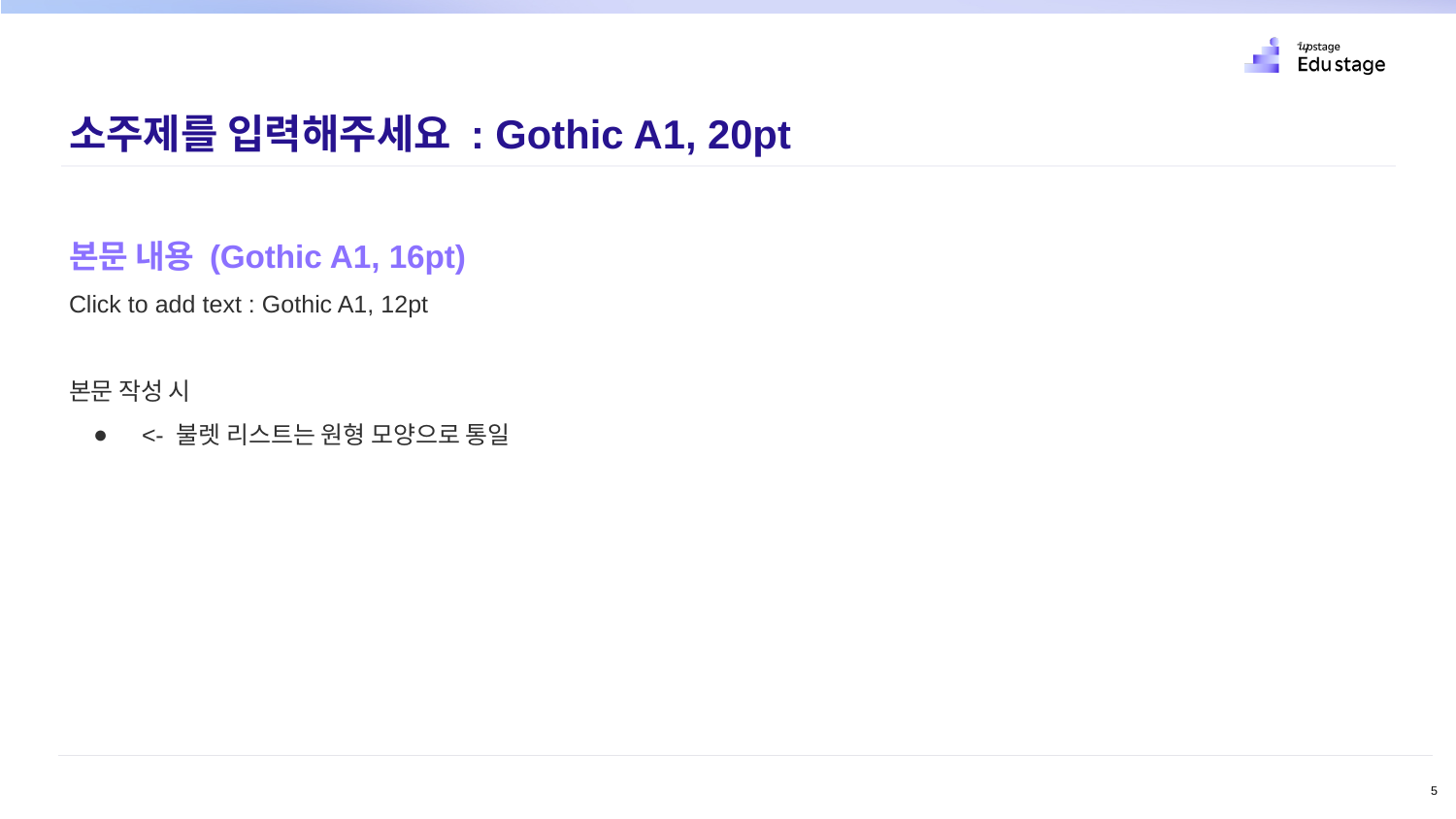

소주제를 입력해주세요 : Gothic A1, 20pt
본문 내용 (Gothic A1, 16pt)
Click to add text : Gothic A1, 12pt

본문 작성 시
<- 불렛 리스트는 원형 모양으로 통일